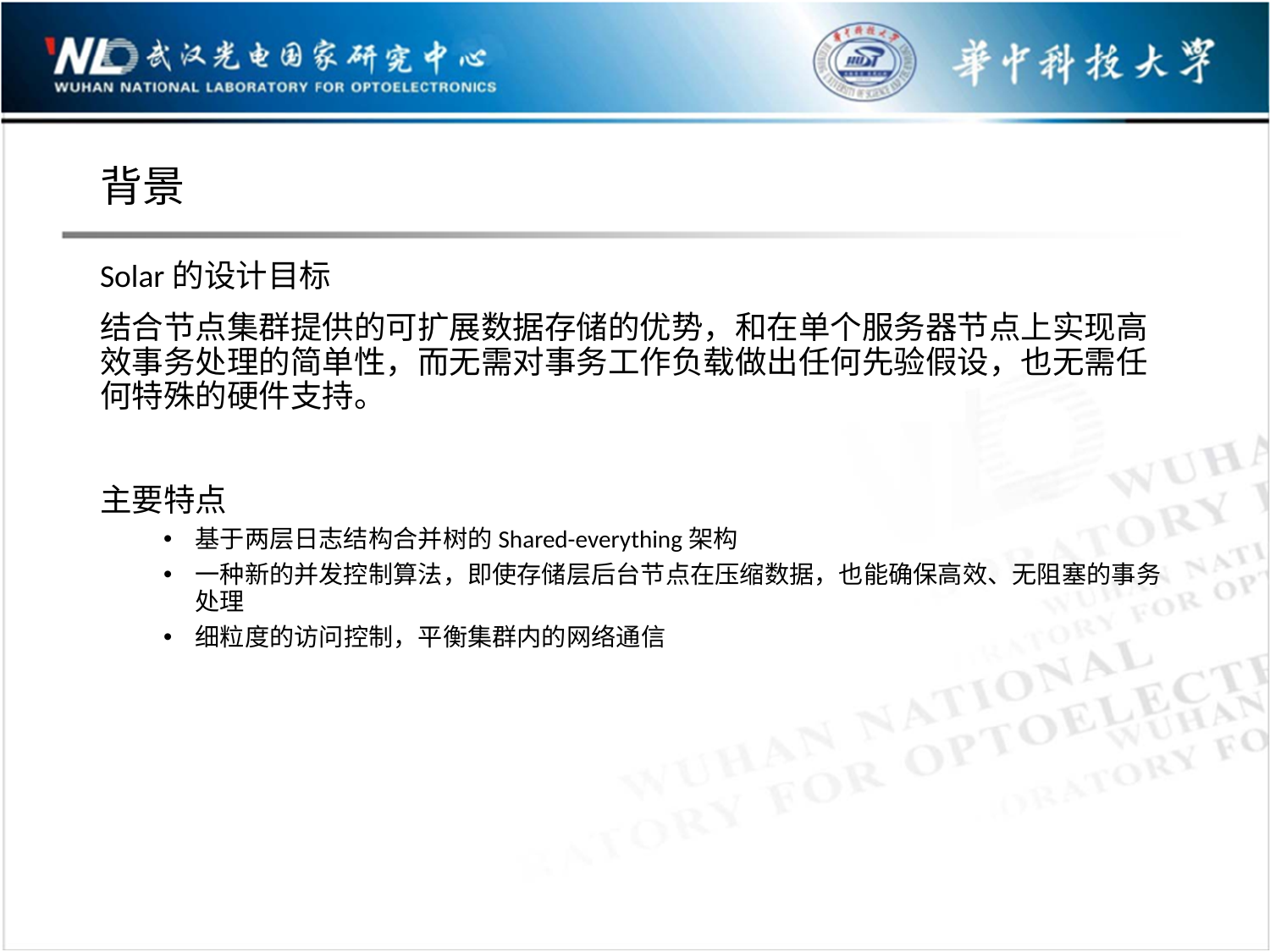

# 背景
Solar的设计目标
结合节点集群提供的可扩展数据存储的优势，和在单个服务器节点上实现高效事务处理的简单性，而无需对事务工作负载做出任何先验假设，也无需任何特殊的硬件支持。

主要特点
基于两层日志结构合并树的Shared-everything架构
一种新的并发控制算法，即使存储层后台节点在压缩数据，也能确保高效、无阻塞的事务处理
细粒度的访问控制，平衡集群内的网络通信